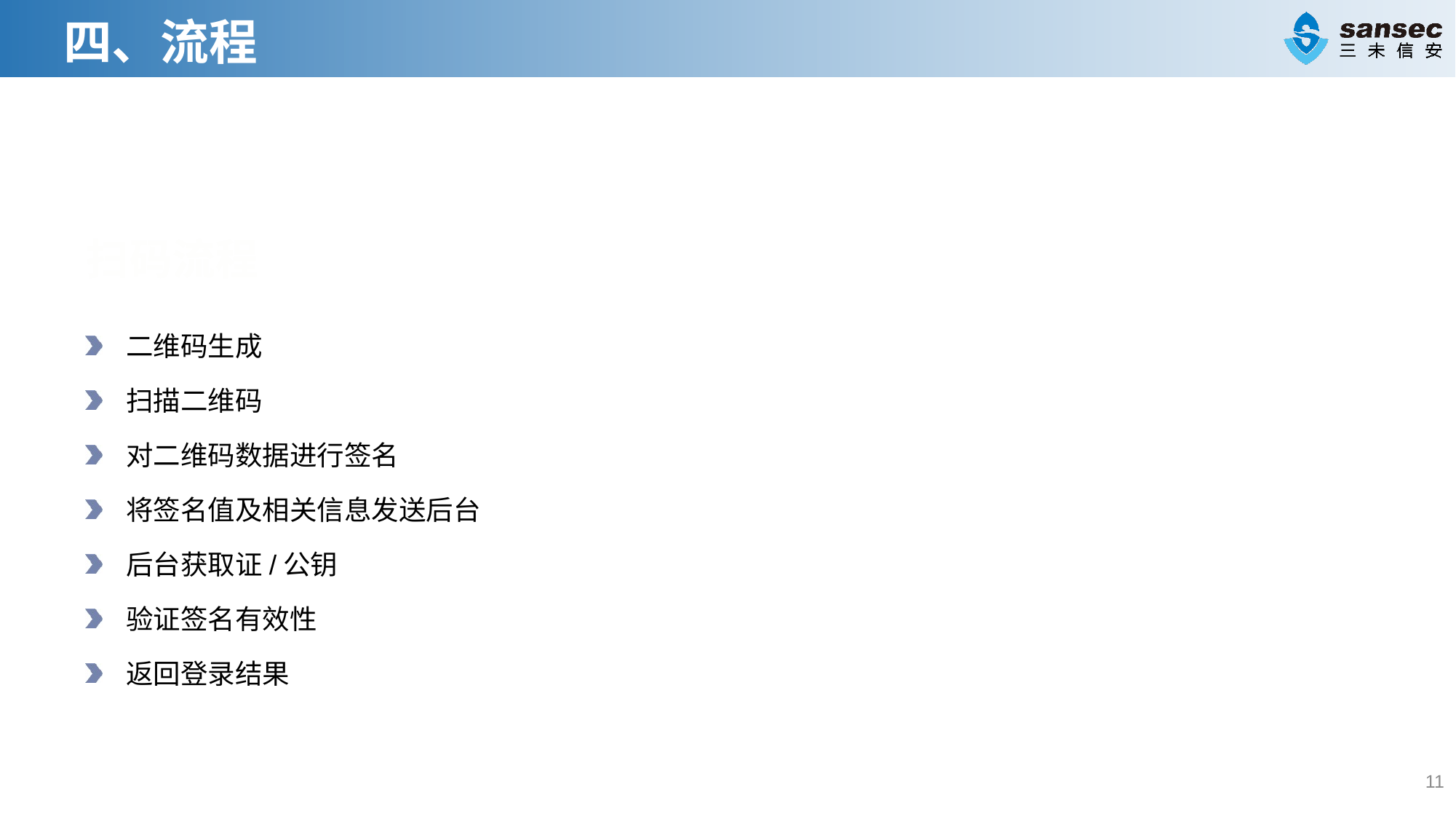

# 四、流程
扫码流程
二维码生成
扫描二维码
对二维码数据进行签名
将签名值及相关信息发送后台
后台获取证/公钥
验证签名有效性
返回登录结果
11